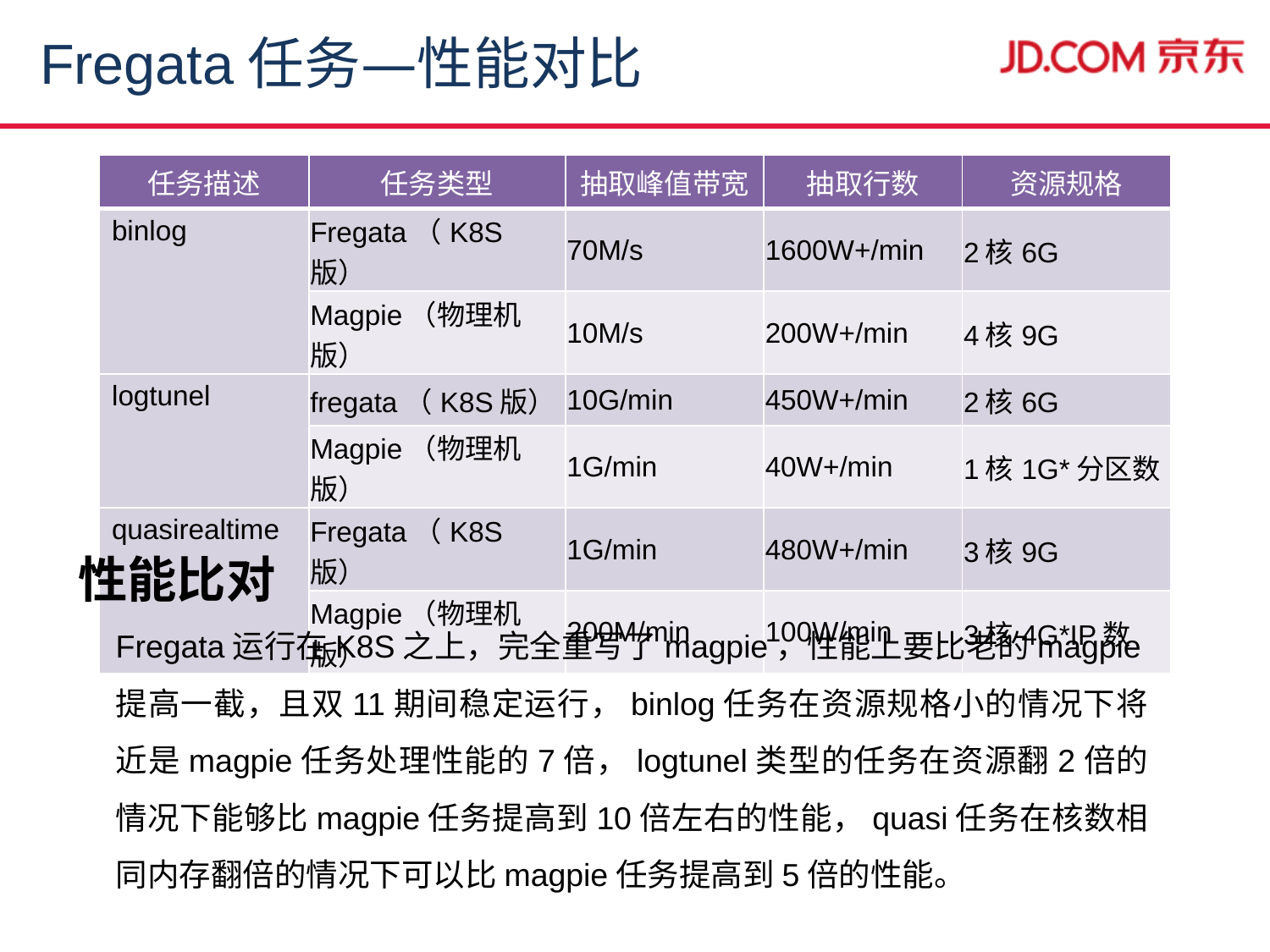

Fregata任务—性能对比
| 任务描述 | 任务类型 | 抽取峰值带宽 | 抽取行数 | 资源规格 |
| --- | --- | --- | --- | --- |
| binlog | Fregata（K8S版） | 70M/s | 1600W+/min | 2核6G |
|  | Magpie（物理机版） | 10M/s | 200W+/min | 4核9G |
| logtunel | fregata（K8S版） | 10G/min | 450W+/min | 2核6G |
|  | Magpie（物理机版） | 1G/min | 40W+/min | 1核1G\*分区数 |
| quasirealtime | Fregata（K8S版） | 1G/min | 480W+/min | 3核9G |
|  | Magpie（物理机版） | 200M/min | 100W/min | 3核4G\*IP数 |
   性能比对
	Fregata运行在K8S之上，完全重写了magpie，性能上要比老的magpie提高一截，且双11期间稳定运行，binlog任务在资源规格小的情况下将近是magpie任务处理性能的7倍，logtunel类型的任务在资源翻2倍的情况下能够比magpie任务提高到10倍左右的性能，quasi任务在核数相同内存翻倍的情况下可以比magpie任务提高到5倍的性能。